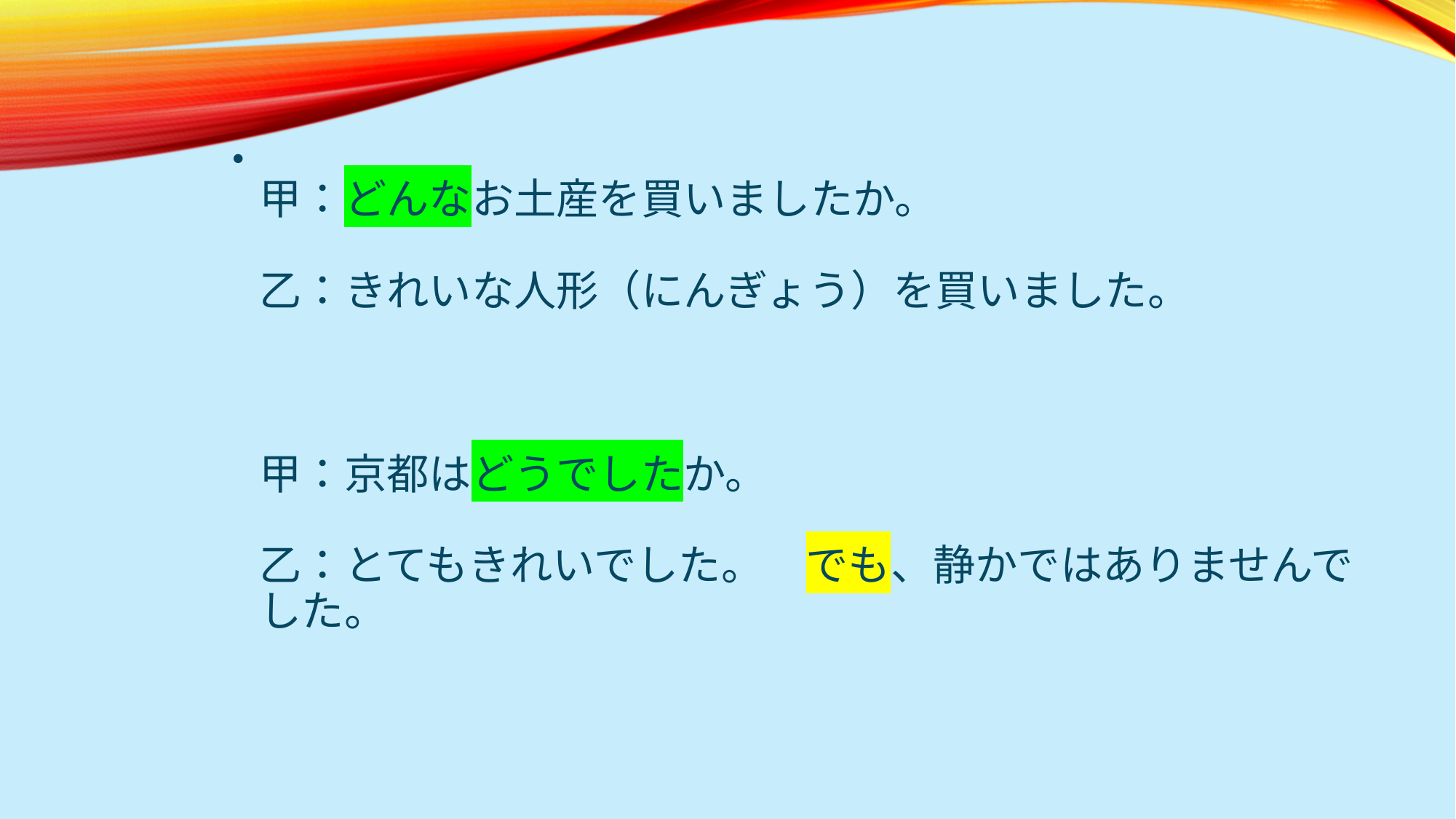

甲：どんなお土産を買いましたか。
乙：きれいな人形（にんぎょう）を買いました。
甲：京都はどうでしたか。　　　　　　　　　
乙：とてもきれいでした。　でも、静かではありませんでした。